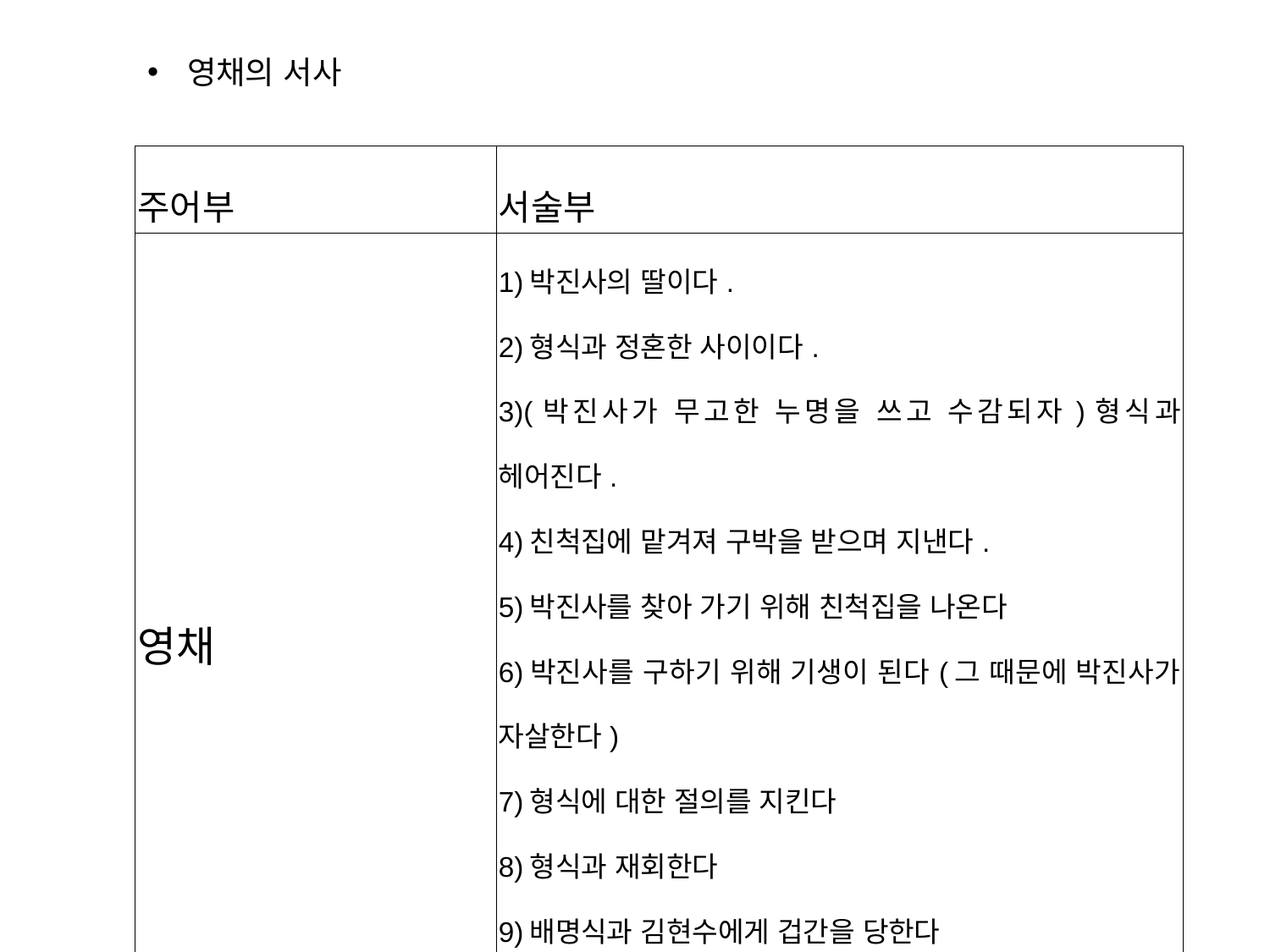

영채의 서사

| 주어부 | 서술부 |
| --- | --- |
| 영채 | 1)박진사의 딸이다. 2)형식과 정혼한 사이이다. 3)(박진사가 무고한 누명을 쓰고 수감되자)형식과 헤어진다. 4)친척집에 맡겨져 구박을 받으며 지낸다. 5)박진사를 찾아 가기 위해 친척집을 나온다 6)박진사를 구하기 위해 기생이 된다(그 때문에 박진사가 자살한다) 7)형식에 대한 절의를 지킨다 8)형식과 재회한다 9)배명식과 김현수에게 겁간을 당한다 10)자살하기 위해 형식을 떠난다 |